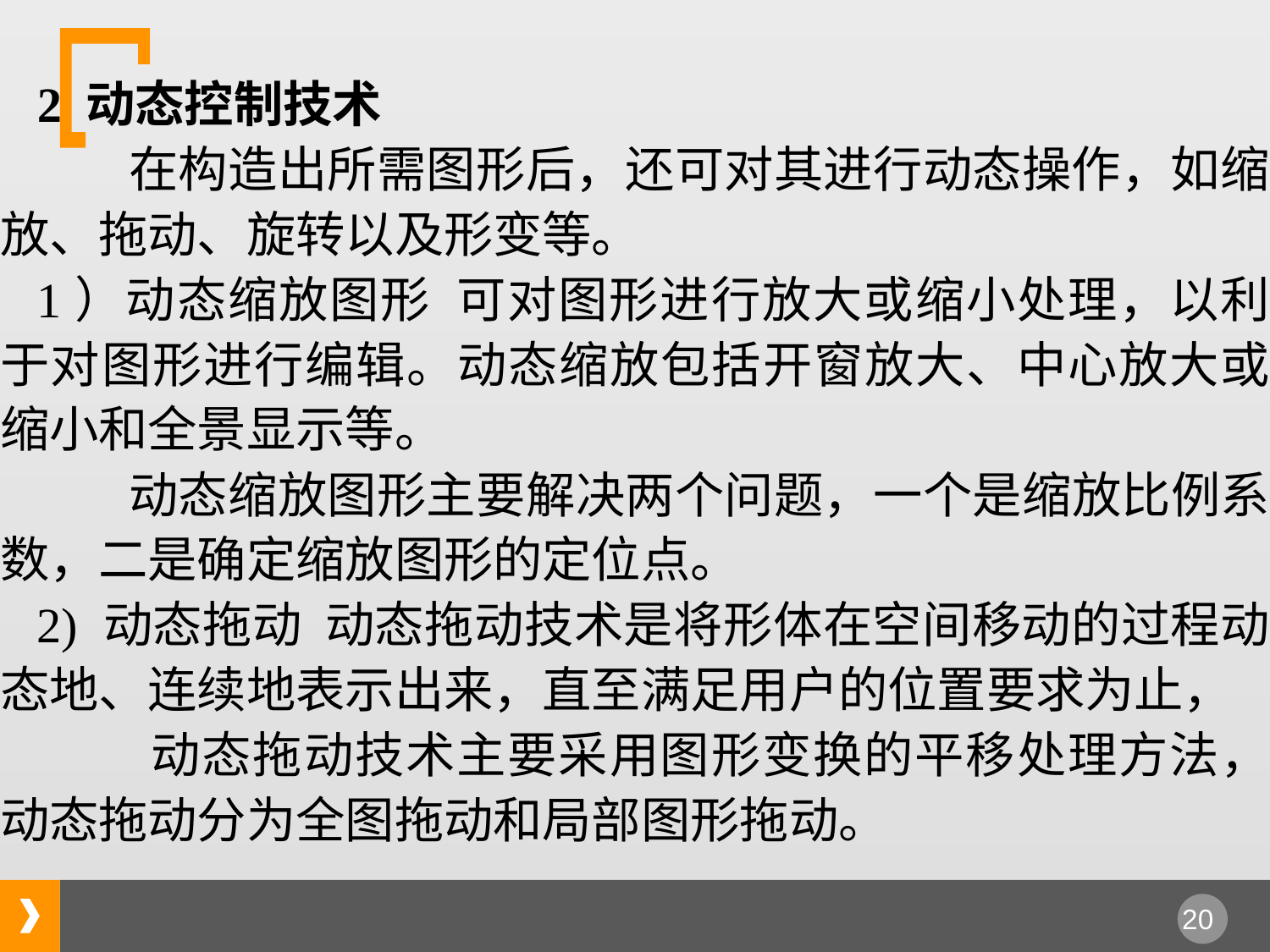

2 动态控制技术
       在构造出所需图形后，还可对其进行动态操作，如缩放、拖动、旋转以及形变等。
1）动态缩放图形  可对图形进行放大或缩小处理，以利于对图形进行编辑。动态缩放包括开窗放大、中心放大或缩小和全景显示等。
       动态缩放图形主要解决两个问题，一个是缩放比例系数，二是确定缩放图形的定位点。
2) 动态拖动  动态拖动技术是将形体在空间移动的过程动态地、连续地表示出来，直至满足用户的位置要求为止，
        动态拖动技术主要采用图形变换的平移处理方法，动态拖动分为全图拖动和局部图形拖动。